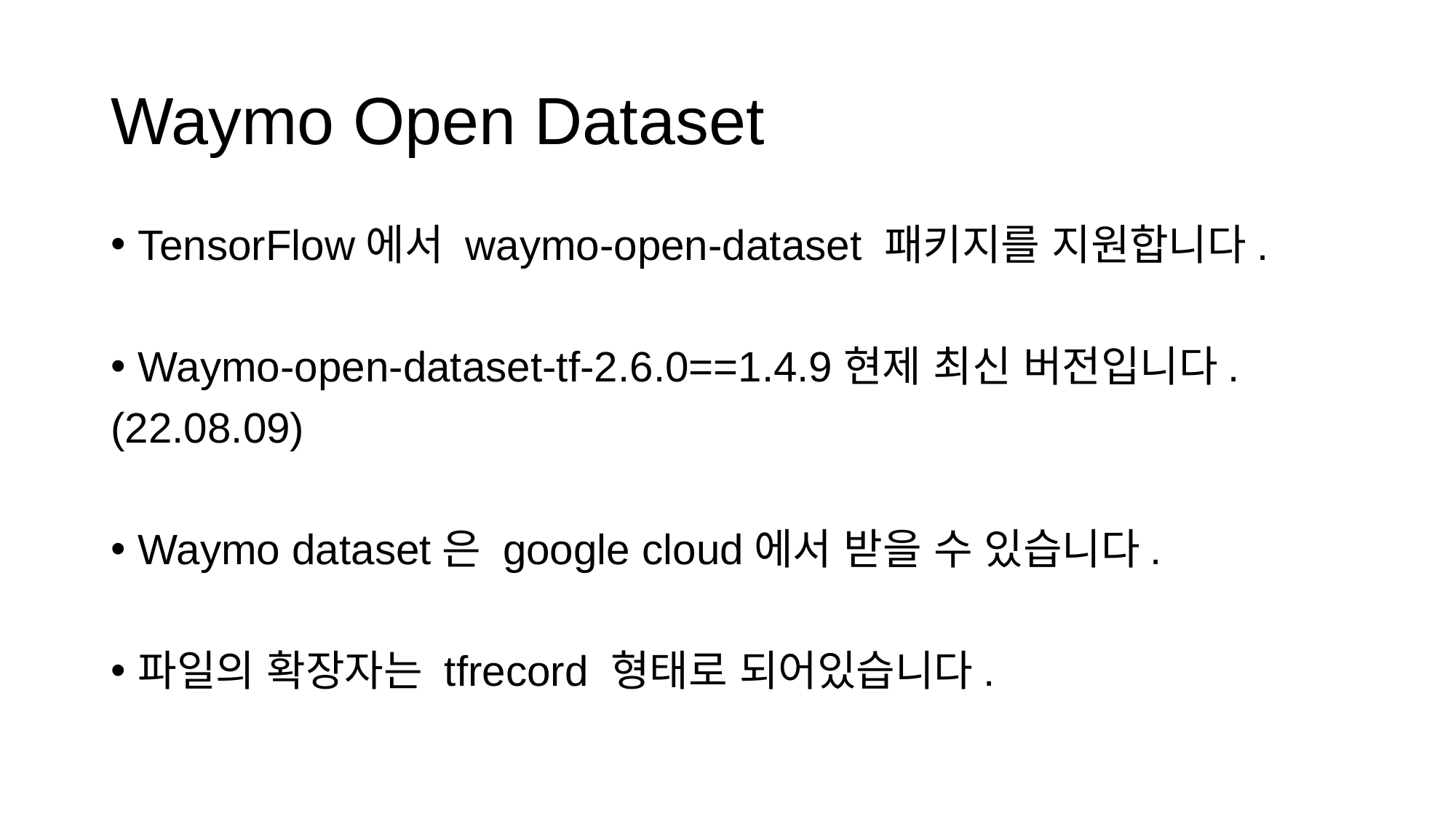

# Waymo Open Dataset
TensorFlow에서 waymo-open-dataset 패키지를 지원합니다.

Waymo-open-dataset-tf-2.6.0==1.4.9현제 최신 버전입니다.
(22.08.09)

Waymo dataset은 google cloud에서 받을 수 있습니다.

파일의 확장자는 tfrecord 형태로 되어있습니다.